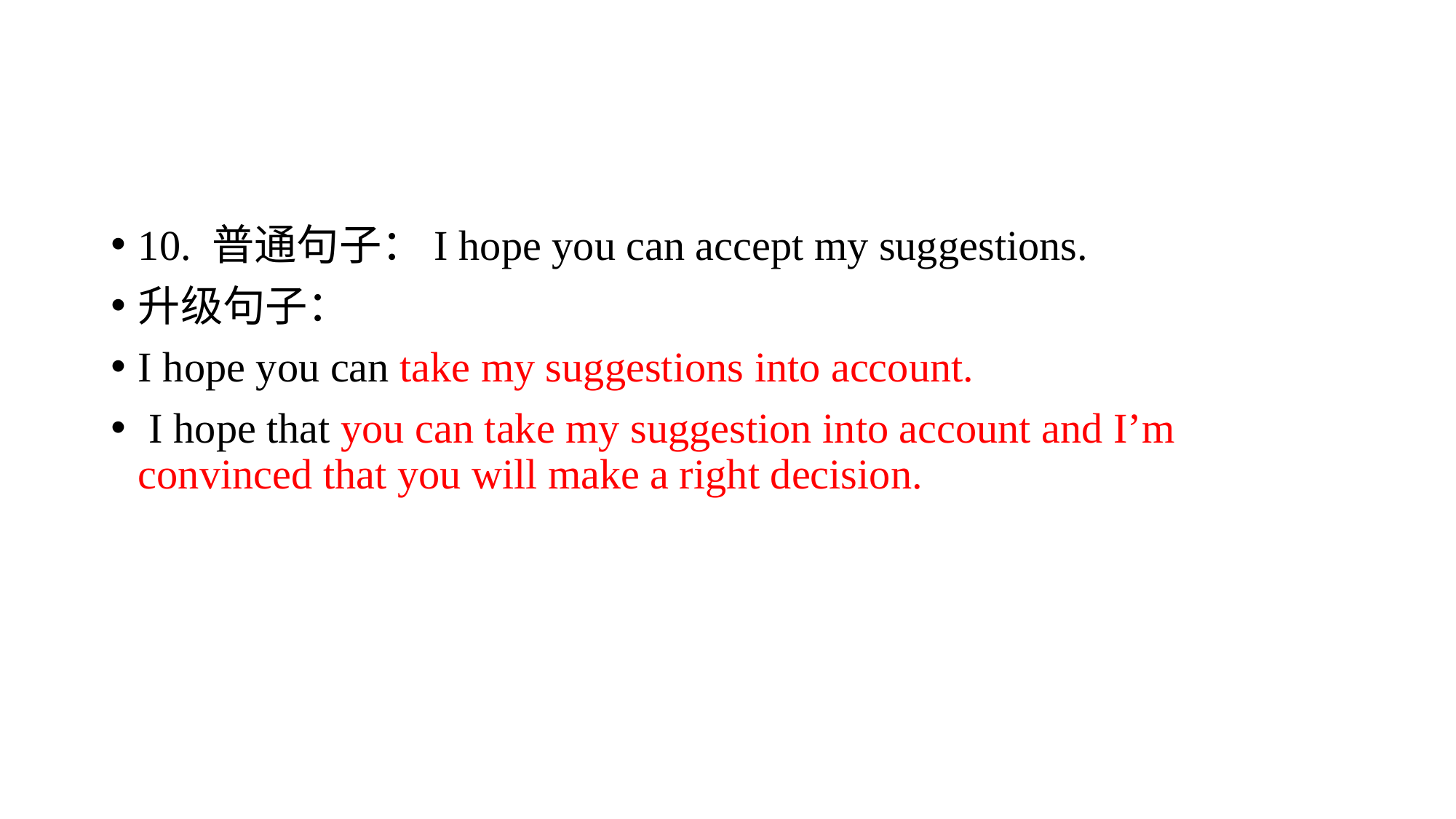

#
10. 普通句子：I hope you can accept my suggestions.
升级句子：
I hope you can take my suggestions into account.
 I hope that you can take my suggestion into account and I’m convinced that you will make a right decision.